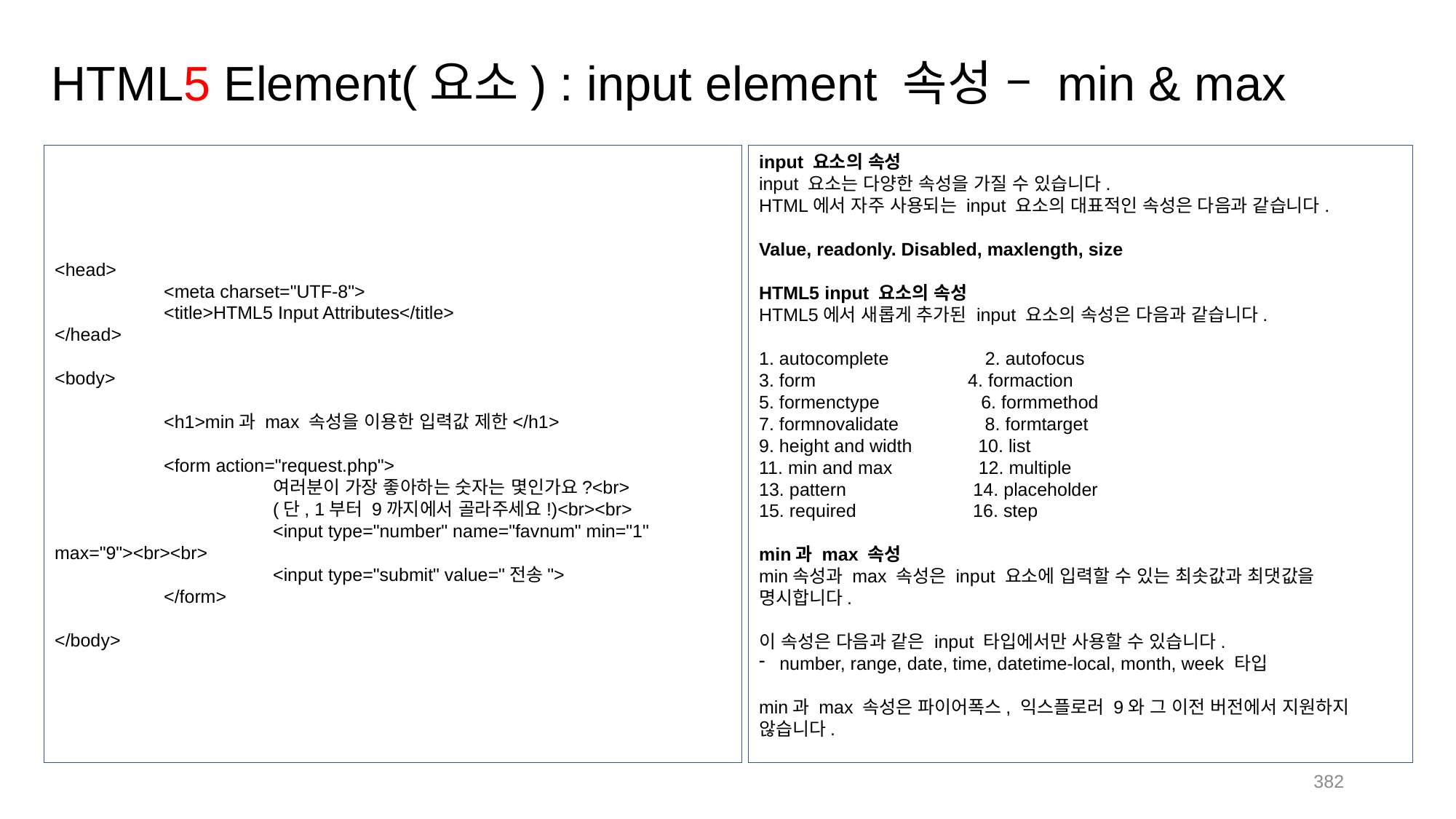

# HTML5 Element(요소) : input element 속성 – min & max
<head>
	<meta charset="UTF-8">
	<title>HTML5 Input Attributes</title>
</head>

<body>

	<h1>min과 max 속성을 이용한 입력값 제한</h1>

	<form action="request.php">
		여러분이 가장 좋아하는 숫자는 몇인가요?<br>
		(단, 1부터 9까지에서 골라주세요!)<br><br>
		<input type="number" name="favnum" min="1" max="9"><br><br>
		<input type="submit" value="전송">
	</form>

</body>
input 요소의 속성
input 요소는 다양한 속성을 가질 수 있습니다.
HTML에서 자주 사용되는 input 요소의 대표적인 속성은 다음과 같습니다.

Value, readonly. Disabled, maxlength, size

HTML5 input 요소의 속성
HTML5에서 새롭게 추가된 input 요소의 속성은 다음과 같습니다.

1. autocomplete                   2. autofocus
3. form                              4. formaction
5. formenctype                    6. formmethod
7. formnovalidate                 8. formtarget
9. height and width             10. list
11. min and max                 12. multiple
13. pattern                         14. placeholder
15. required                       16. step

min과 max 속성
min속성과 max 속성은 input 요소에 입력할 수 있는 최솟값과 최댓값을 명시합니다.

이 속성은 다음과 같은 input 타입에서만 사용할 수 있습니다.
number, range, date, time, datetime-local, month, week 타입

min과 max 속성은 파이어폭스, 익스플로러 9와 그 이전 버전에서 지원하지 않습니다.
382